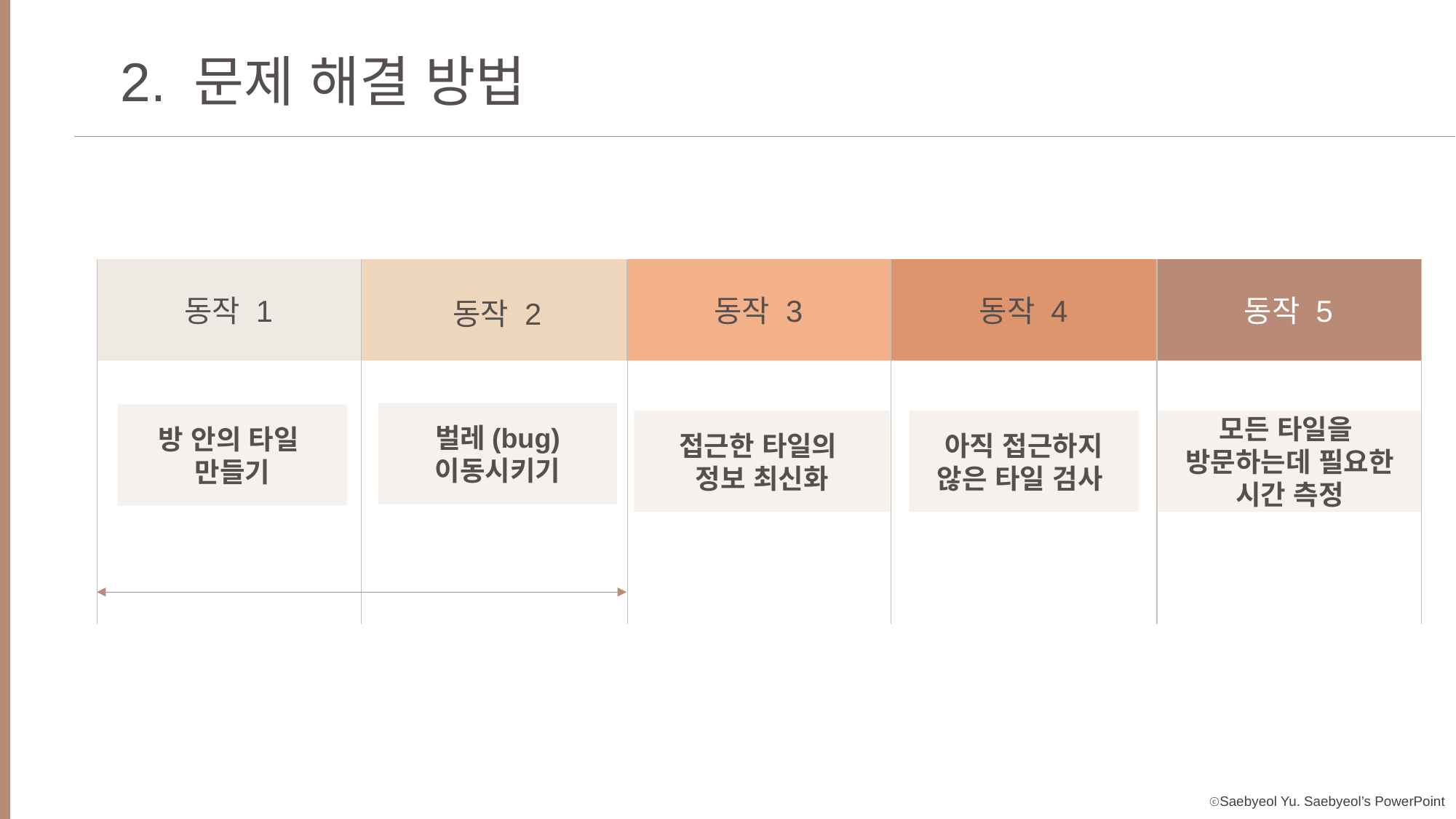

2. 문제 해결 방법

동작 1

동작 3
동작 4
동작 5
동작 2
벌레(bug)
이동시키기
방 안의 타일
만들기
모든 타일을
방문하는데 필요한 시간 측정
접근한 타일의
정보 최신화
아직 접근하지 않은 타일 검사